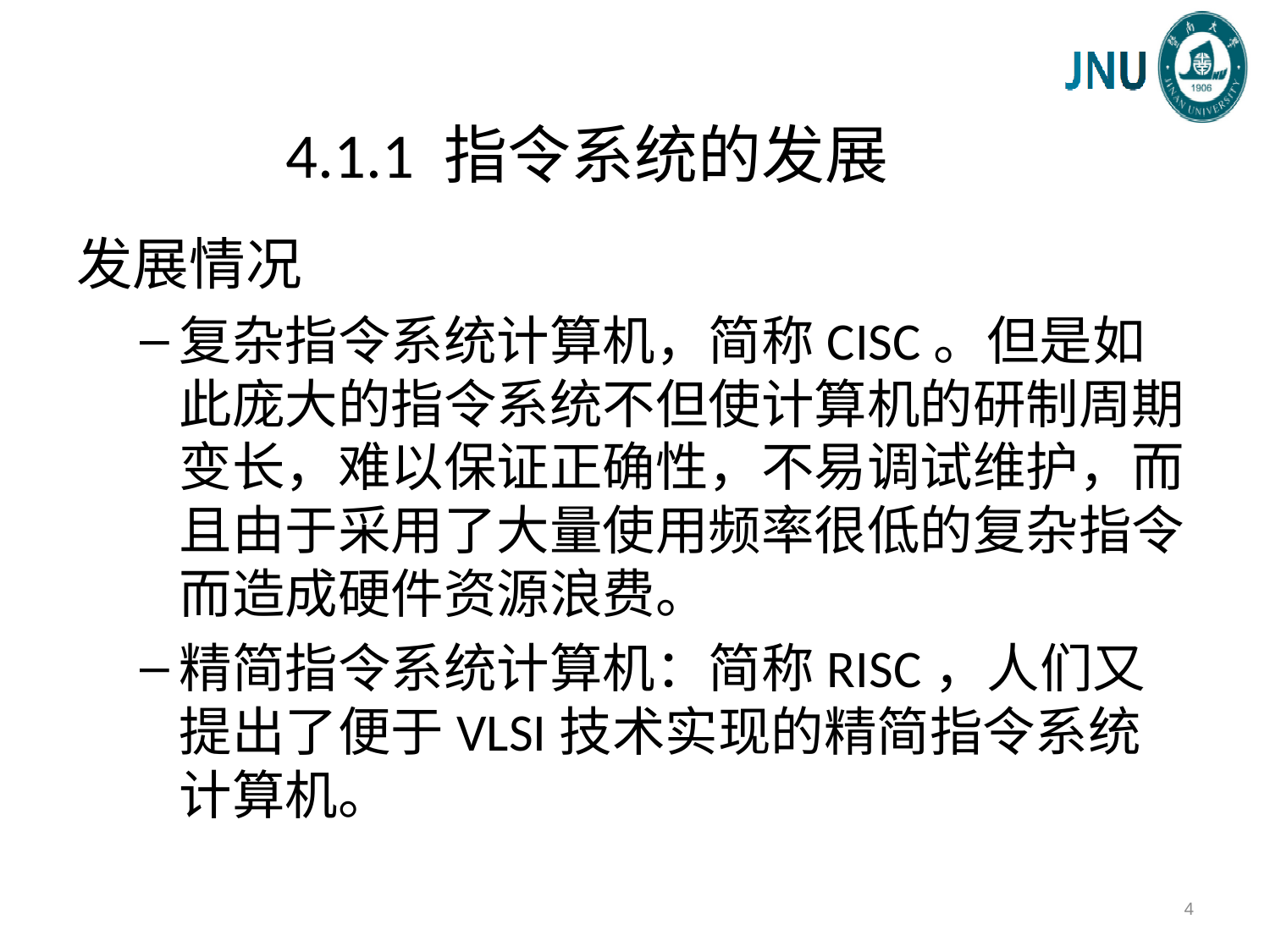

# 4.1.1 指令系统的发展
发展情况
复杂指令系统计算机，简称CISC。但是如此庞大的指令系统不但使计算机的研制周期变长，难以保证正确性，不易调试维护，而且由于采用了大量使用频率很低的复杂指令而造成硬件资源浪费。
精简指令系统计算机：简称RISC，人们又提出了便于VLSI技术实现的精简指令系统计算机。

4